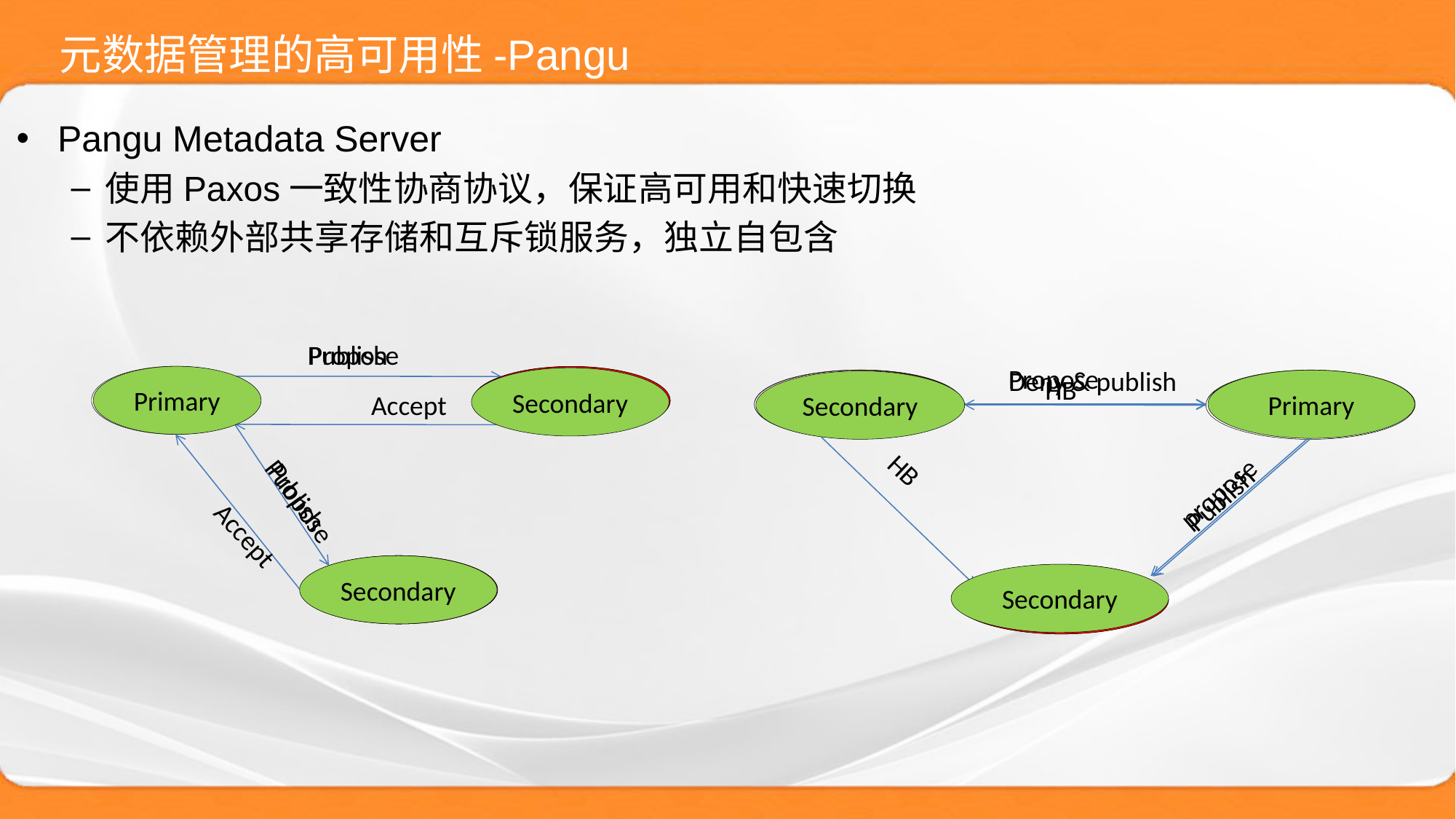

# 元数据管理的高可用性-Pangu
Pangu Metadata Server
使用Paxos一致性协商协议，保证高可用和快速切换
不依赖外部共享存储和互斥锁服务，独立自包含
Publish
Propose
Propose
Deny & publish
X
Primary
Elector
Primary
Elector
Elector
HB
Secondary
Primary
Secondary
Primary
Elector
Secondary
Elector
Accept
HB
Publish
propose
Publish
Propose
Accept
Secondary
Elector
Elector
Secondary
Secondary
Elector
Elector